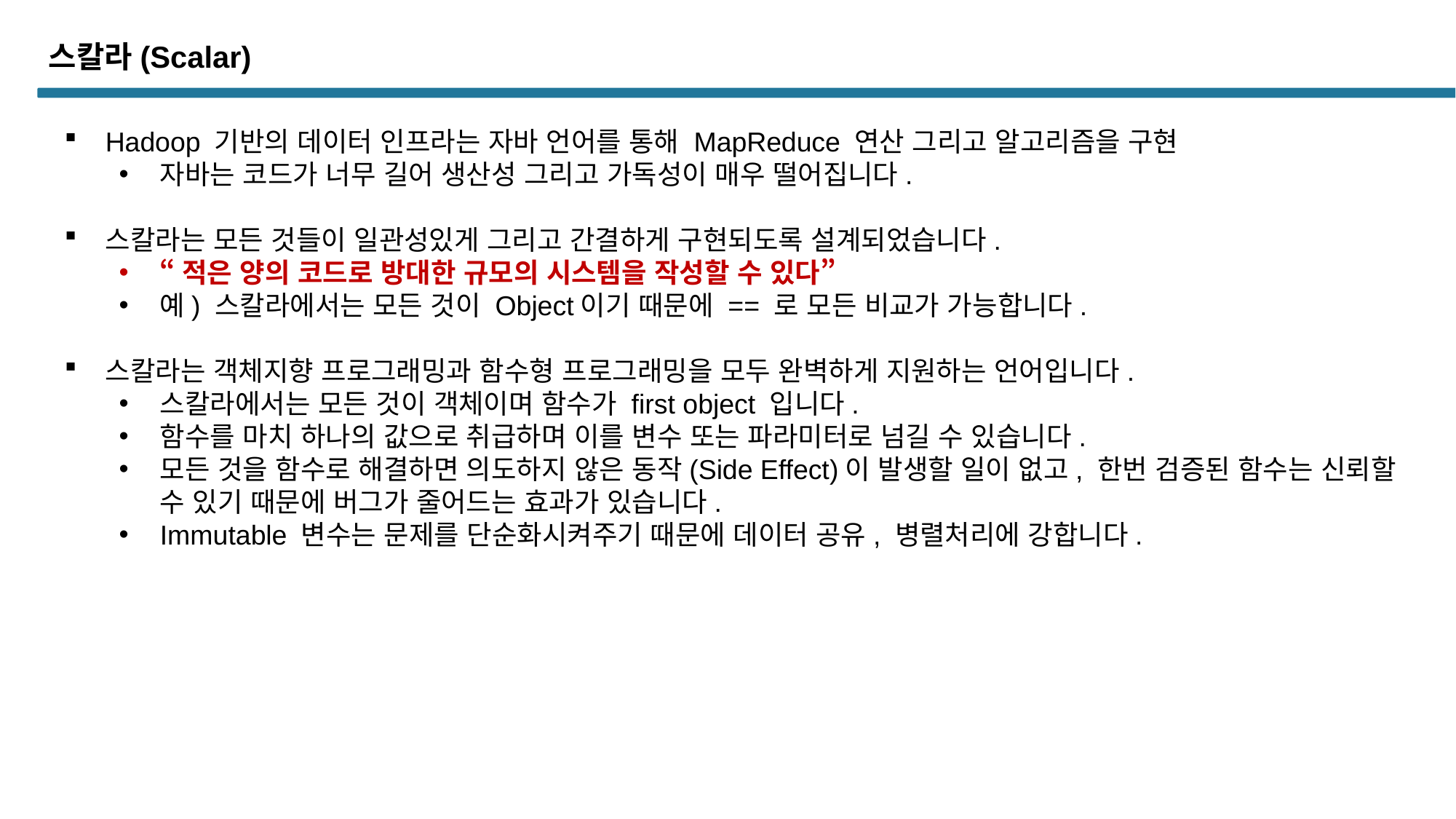

스칼라(Scalar)
Hadoop 기반의 데이터 인프라는 자바 언어를 통해 MapReduce 연산 그리고 알고리즘을 구현
자바는 코드가 너무 길어 생산성 그리고 가독성이 매우 떨어집니다.

스칼라는 모든 것들이 일관성있게 그리고 간결하게 구현되도록 설계되었습니다.
“적은 양의 코드로 방대한 규모의 시스템을 작성할 수 있다”
예) 스칼라에서는 모든 것이 Object이기 때문에 == 로 모든 비교가 가능합니다.

스칼라는 객체지향 프로그래밍과 함수형 프로그래밍을 모두 완벽하게 지원하는 언어입니다.
스칼라에서는 모든 것이 객체이며 함수가 first object 입니다.
함수를 마치 하나의 값으로 취급하며 이를 변수 또는 파라미터로 넘길 수 있습니다.
모든 것을 함수로 해결하면 의도하지 않은 동작(Side Effect)이 발생할 일이 없고, 한번 검증된 함수는 신뢰할 수 있기 때문에 버그가 줄어드는 효과가 있습니다.
Immutable 변수는 문제를 단순화시켜주기 때문에 데이터 공유, 병렬처리에 강합니다.